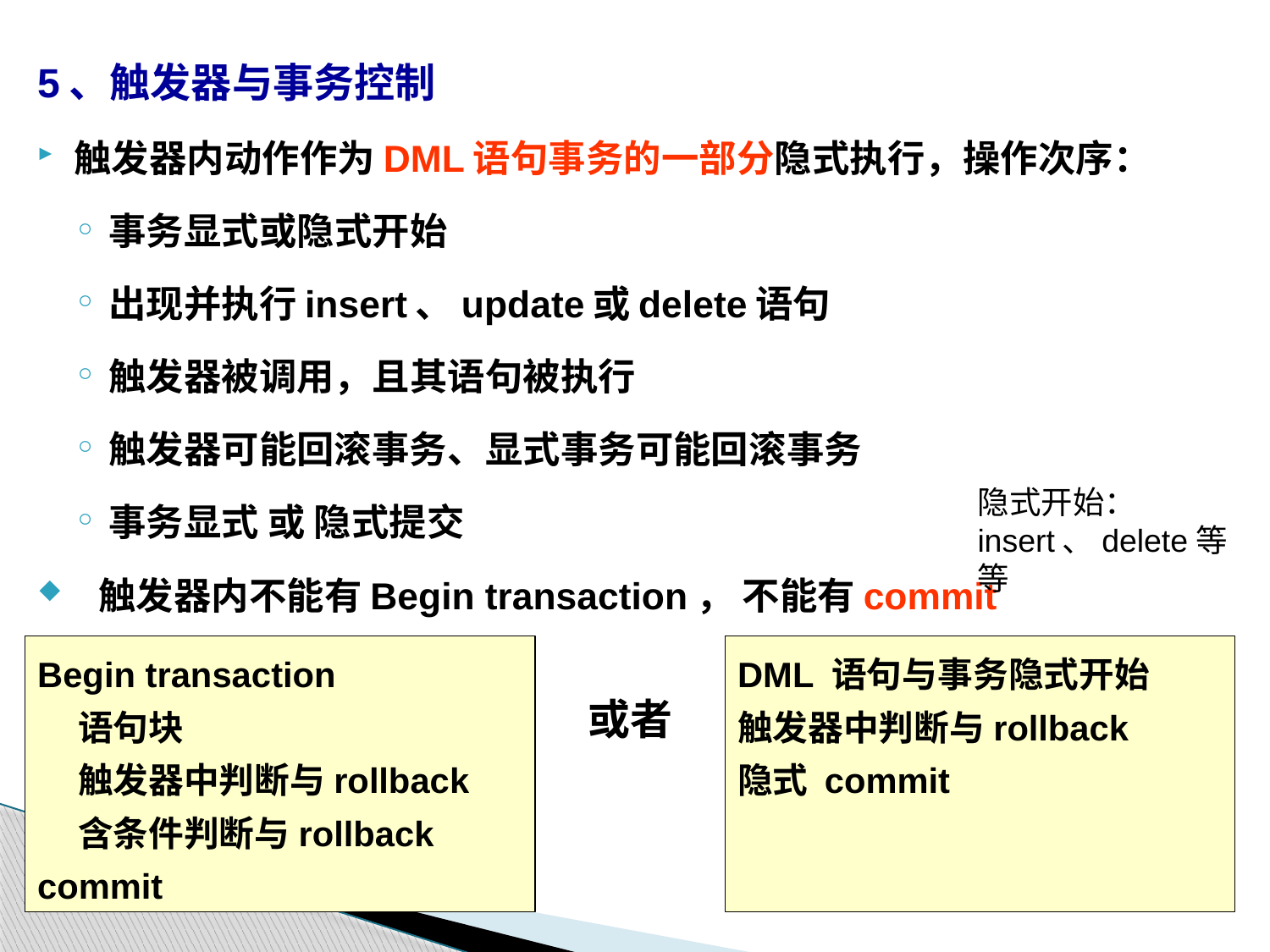

5、触发器与事务控制
触发器内动作作为DML语句事务的一部分隐式执行，操作次序：
事务显式或隐式开始
出现并执行insert、update或delete语句
触发器被调用，且其语句被执行
触发器可能回滚事务、显式事务可能回滚事务
事务显式 或 隐式提交
触发器内不能有Begin transaction， 不能有commit
隐式开始：insert、delete等等
Begin transaction
    语句块
    触发器中判断与rollback
    含条件判断与rollback
commit

DML 语句与事务隐式开始
触发器中判断与rollback
隐式 commit

或者